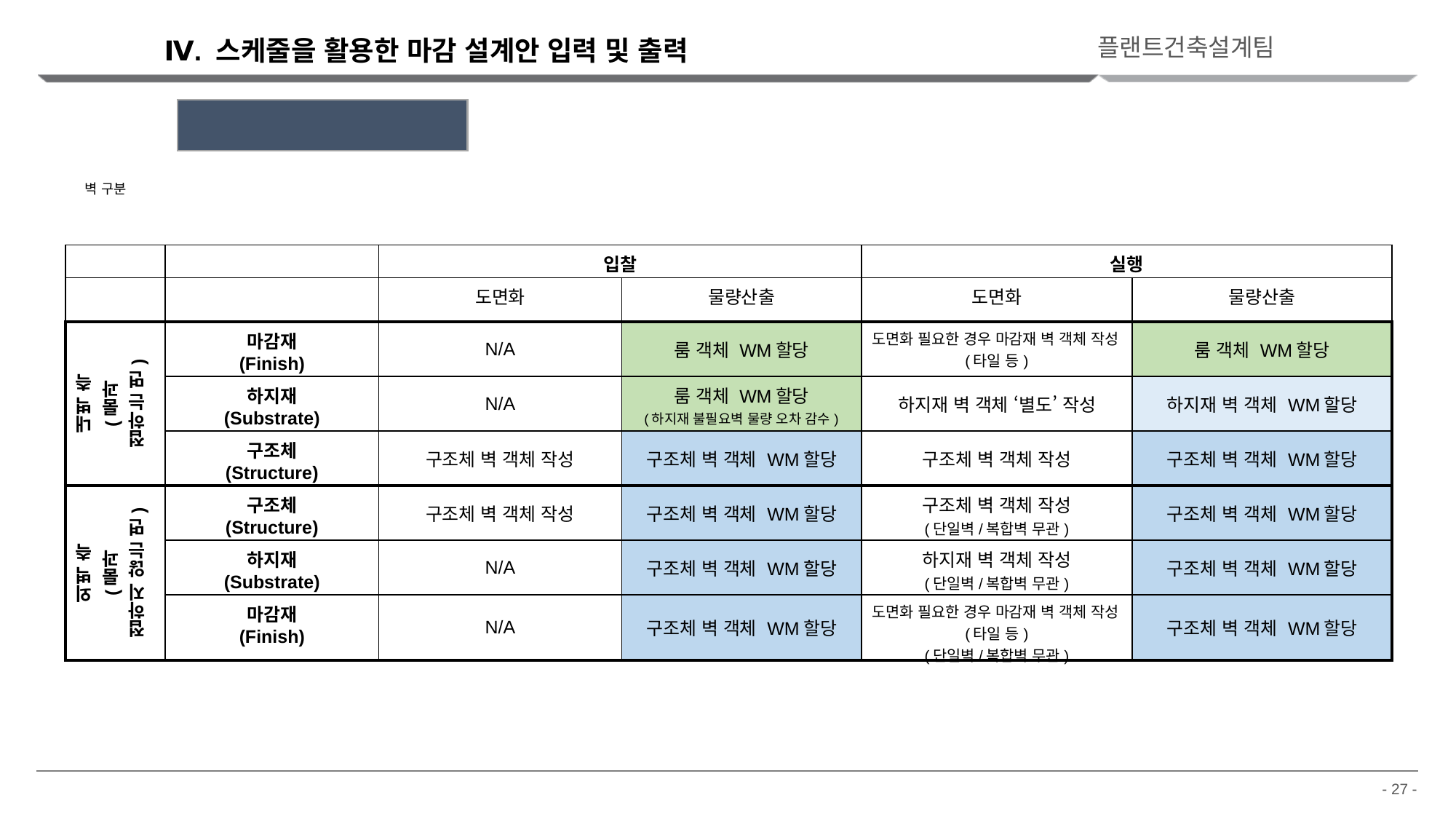

Ⅳ. 스케줄을 활용한 마감 설계안 입력 및 출력
플랜트건축설계팀
A-2. 벽체 표준스타일
벽 구분
|  |  | 입찰 |  | 실행 |  |
| --- | --- | --- | --- | --- | --- |
|  |  | 도면화 | 물량산출 | 도면화 | 물량산출 |
| 내벽 측 (룸과 접하는 면) | 마감재 (Finish) | N/A | 룸 객체 WM할당 | 도면화 필요한 경우 마감재 벽 객체 작성(타일 등) | 룸 객체 WM할당 |
|  | 하지재 (Substrate) | N/A | 룸 객체 WM할당 (하지재 불필요벽 물량 오차 감수) | 하지재 벽 객체 ‘별도’ 작성 | 하지재 벽 객체 WM할당 |
|  | 구조체 (Structure) | 구조체 벽 객체 작성 | 구조체 벽 객체 WM할당 | 구조체 벽 객체 작성 | 구조체 벽 객체 WM할당 |
| 외벽 측 (룸과 접하지 않는 면) | 구조체 (Structure) | 구조체 벽 객체 작성 | 구조체 벽 객체 WM할당 | 구조체 벽 객체 작성 (단일벽/복합벽 무관) | 구조체 벽 객체 WM할당 |
|  | 하지재 (Substrate) | N/A | 구조체 벽 객체 WM할당 | 하지재 벽 객체 작성 (단일벽/복합벽 무관) | 구조체 벽 객체 WM할당 |
|  | 마감재 (Finish) | N/A | 구조체 벽 객체 WM할당 | 도면화 필요한 경우 마감재 벽 객체 작성(타일 등) (단일벽/복합벽 무관) | 구조체 벽 객체 WM할당 |